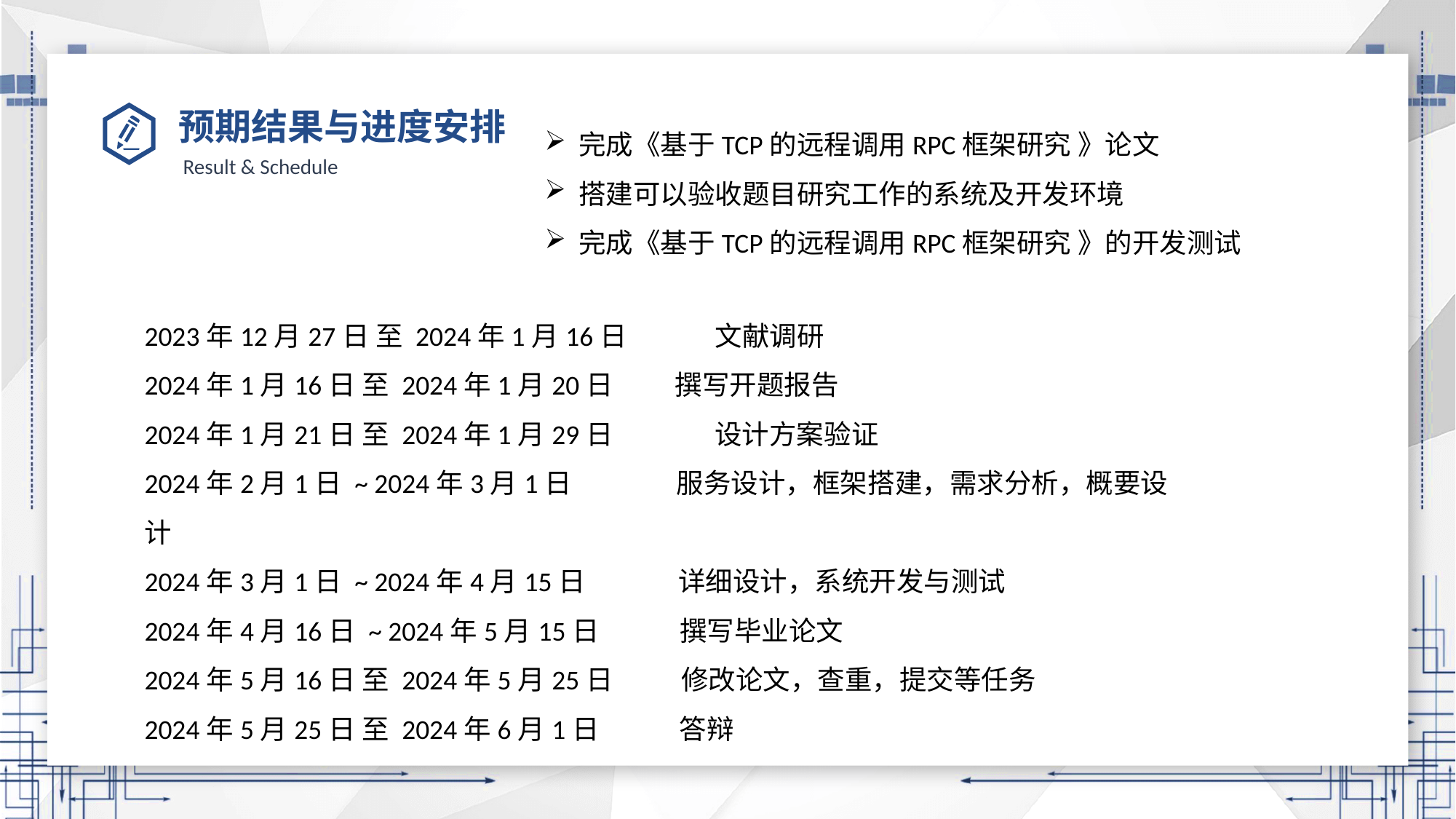

# 预期结果与进度安排
完成《基于TCP的远程调用RPC框架研究 》论文
搭建可以验收题目研究工作的系统及开发环境
完成《基于TCP的远程调用RPC框架研究 》的开发测试
Result & Schedule
2023年12月27日 至 2024年1月16日	    文献调研
2024年1月16日 至 2024年1月20日          撰写开题报告
2024年1月21日 至 2024年1月29日	    设计方案验证
2024年2月1日 ~ 2024年3月1日                 服务设计，框架搭建，需求分析，概要设计
2024年3月1日 ~ 2024年4月15日               详细设计，系统开发与测试
2024年4月16日 ~ 2024年5月15日             撰写毕业论文
2024年5月16日 至 2024年5月25日           修改论文，查重，提交等任务
2024年5月25日 至 2024年6月1日             答辩